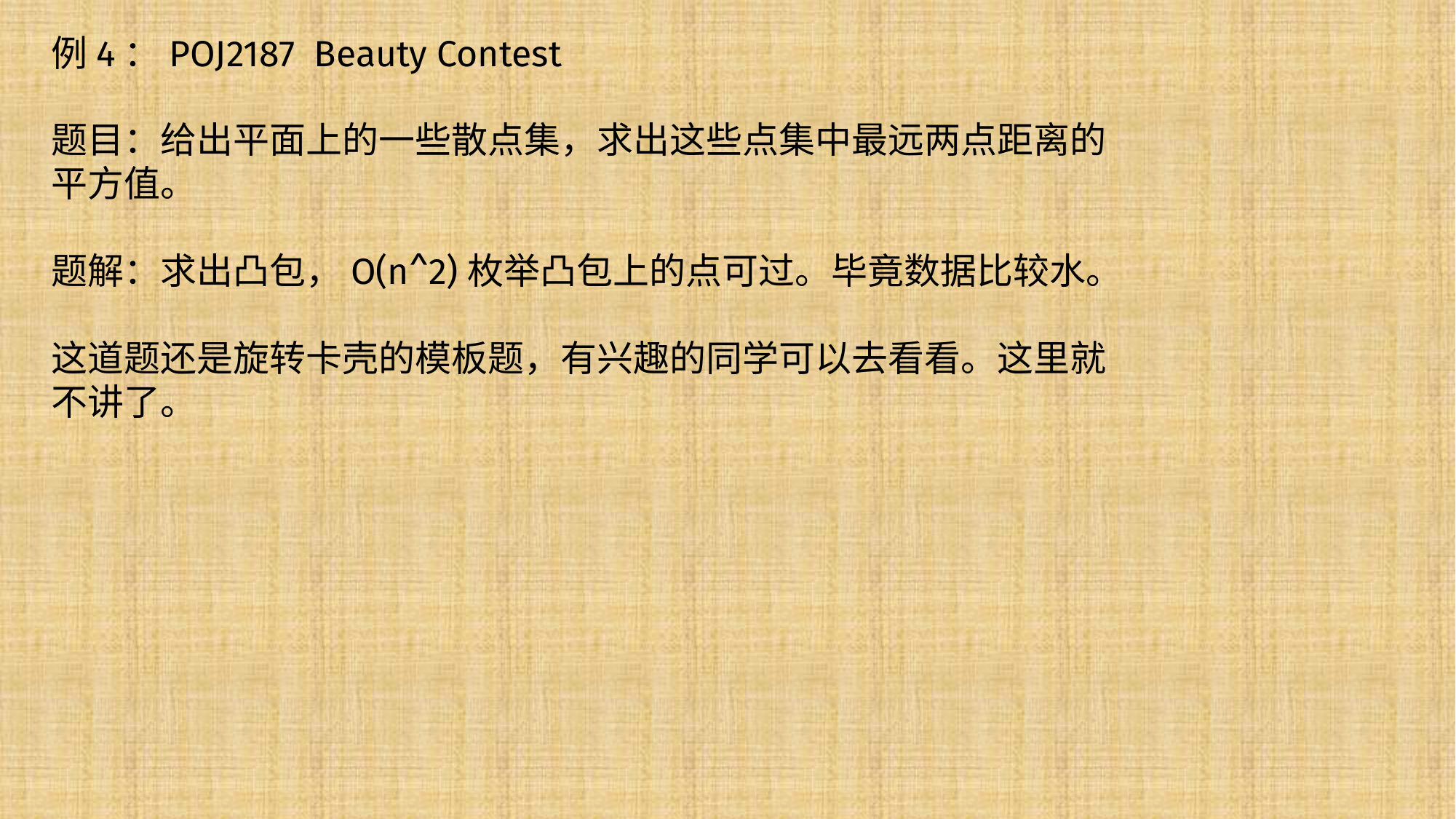

例4：POJ2187  Beauty Contest
题目：给出平面上的一些散点集，求出这些点集中最远两点距离的平方值。

题解：求出凸包，O(n^2)枚举凸包上的点可过。毕竟数据比较水。

这道题还是旋转卡壳的模板题，有兴趣的同学可以去看看。这里就不讲了。